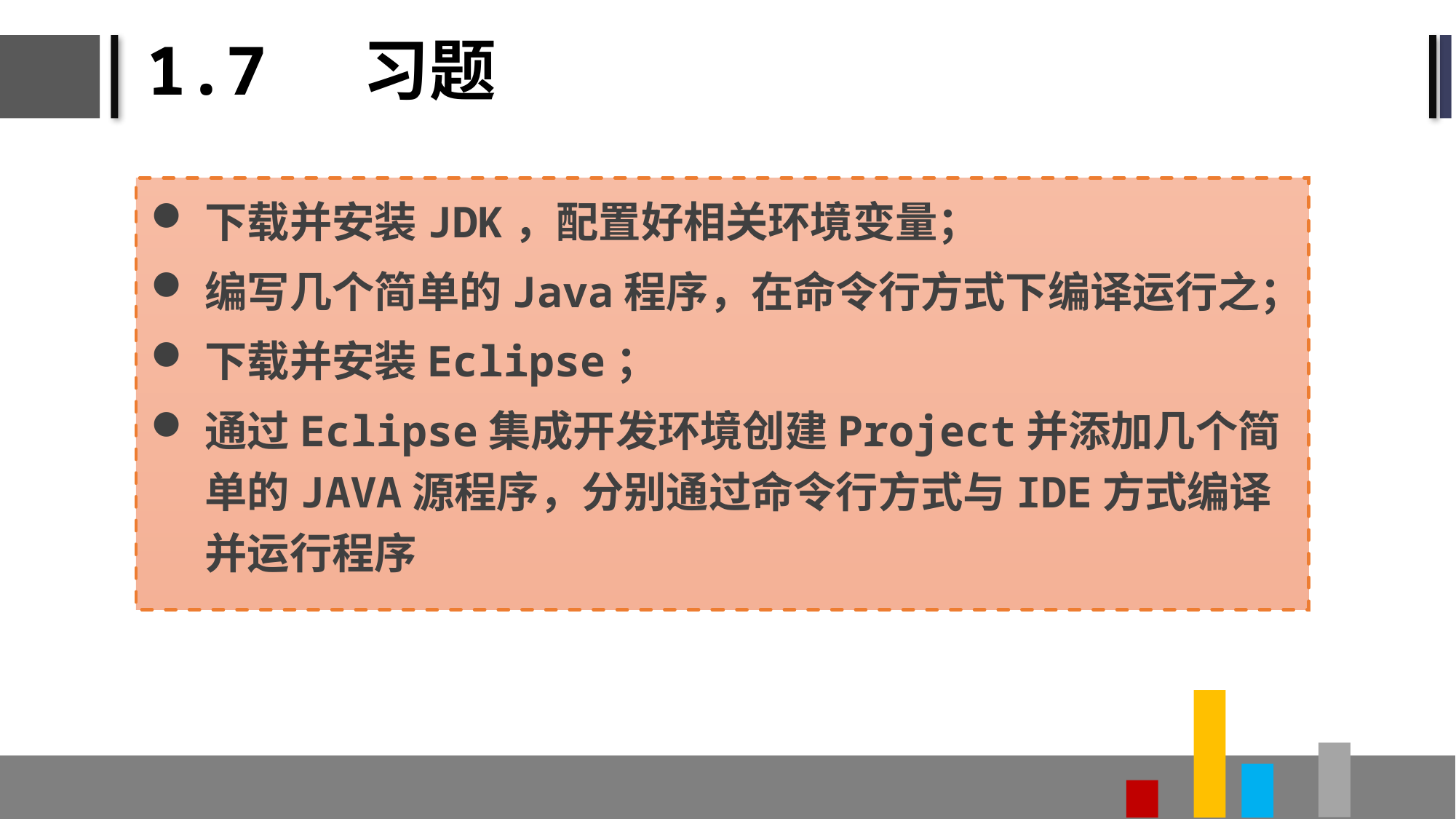

# 1.7  习题
下载并安装JDK，配置好相关环境变量；
编写几个简单的Java程序，在命令行方式下编译运行之；
下载并安装Eclipse；
通过Eclipse集成开发环境创建Project并添加几个简单的JAVA源程序，分别通过命令行方式与IDE方式编译并运行程序